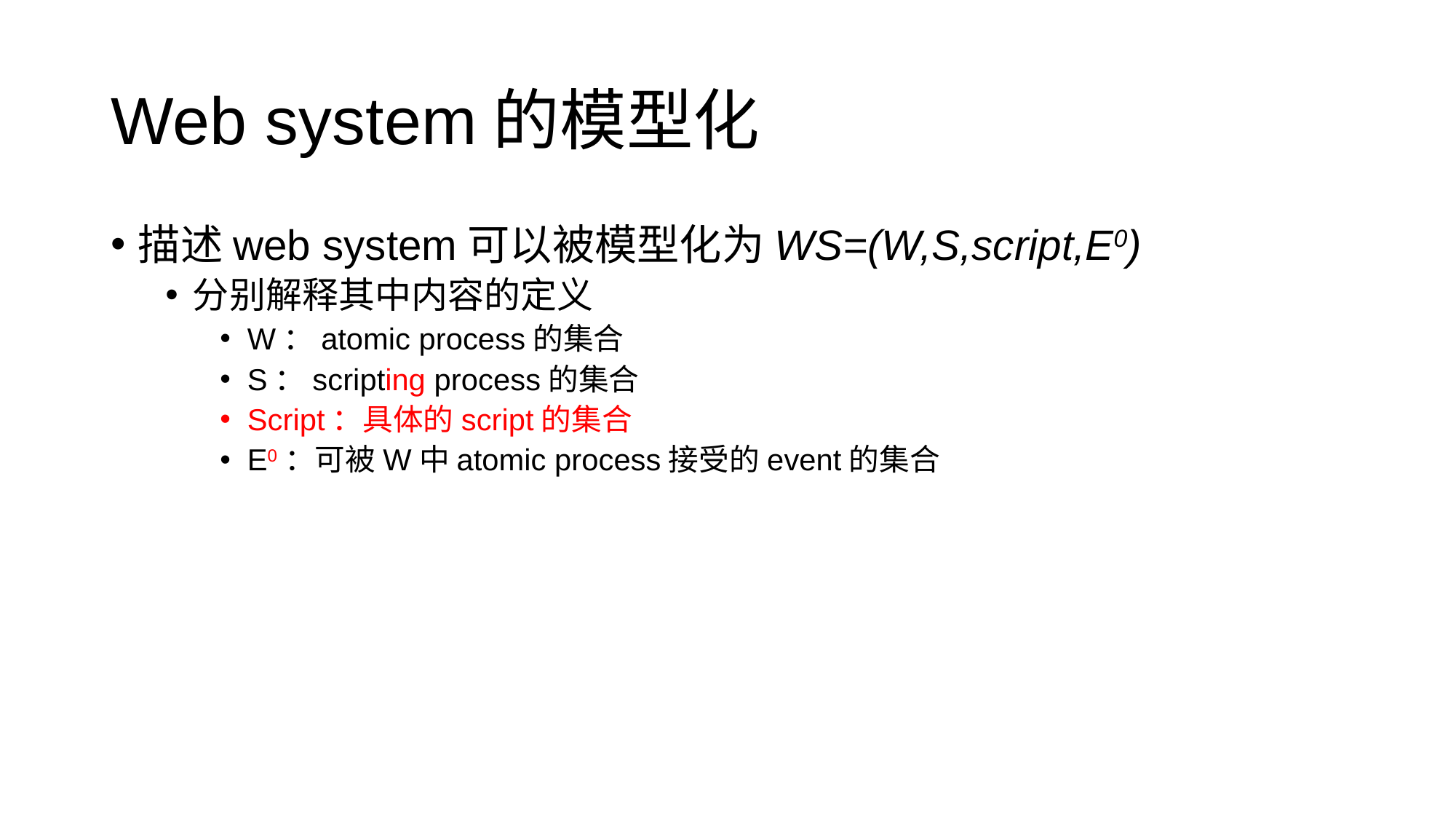

# Web system的模型化
描述web system可以被模型化为WS=(W,S,script,E0)
分别解释其中内容的定义
W：atomic process的集合
S：scripting process的集合
Script：具体的script的集合
E0：可被W中atomic process接受的event的集合